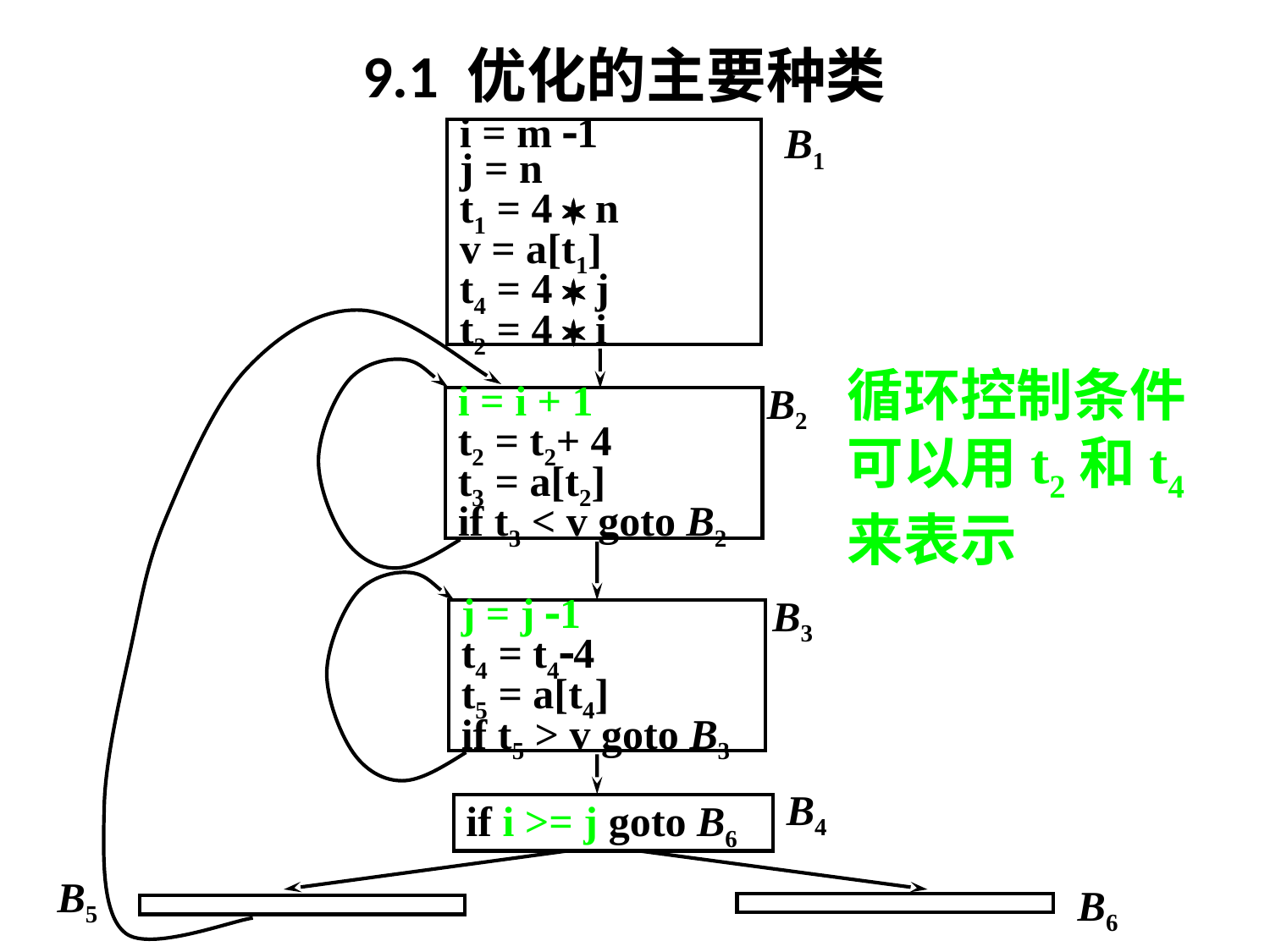

# 9.1 优化的主要种类
B1
i = m −1
j = n
t1 = 4 ∗ n
v = a[t1]
t4 = 4 ∗ j
t2 = 4 ∗ i

循环控制条件可以用t2和t4来表示

B2
i = i + 1
t2 = t2+ 4
t3 = a[t2]
if t3 < v goto B2

B3
j = j −1
t4 = t4−4
t5 = a[t4]
if t5 > v goto B3

B4
if i >= j goto B6

B5
B6